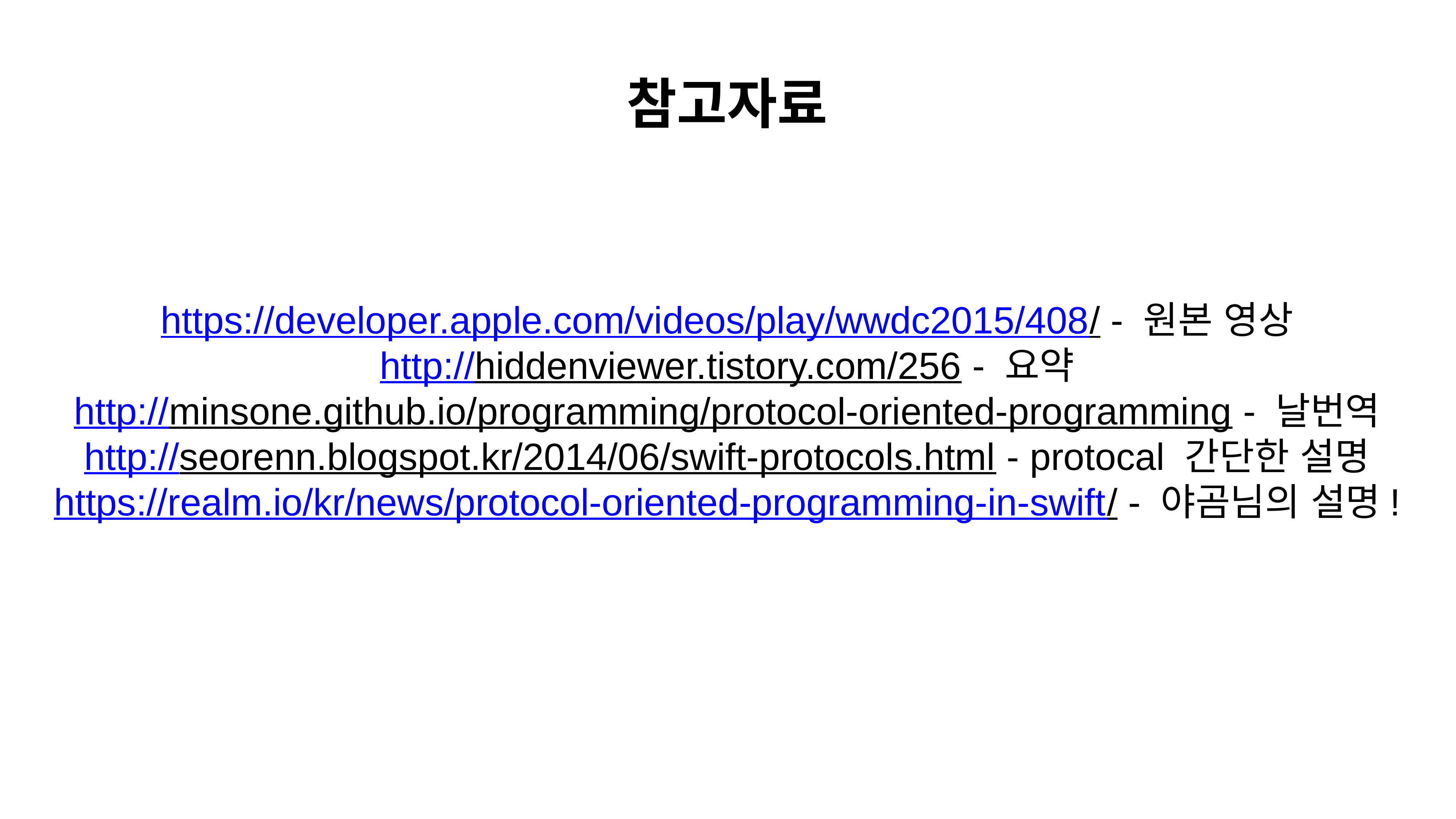

참고자료
https://developer.apple.com/videos/play/wwdc2015/408/ - 원본 영상
http://hiddenviewer.tistory.com/256 - 요약
http://minsone.github.io/programming/protocol-oriented-programming - 날번역
http://seorenn.blogspot.kr/2014/06/swift-protocols.html - protocal 간단한 설명
https://realm.io/kr/news/protocol-oriented-programming-in-swift/ - 야곰님의 설명!